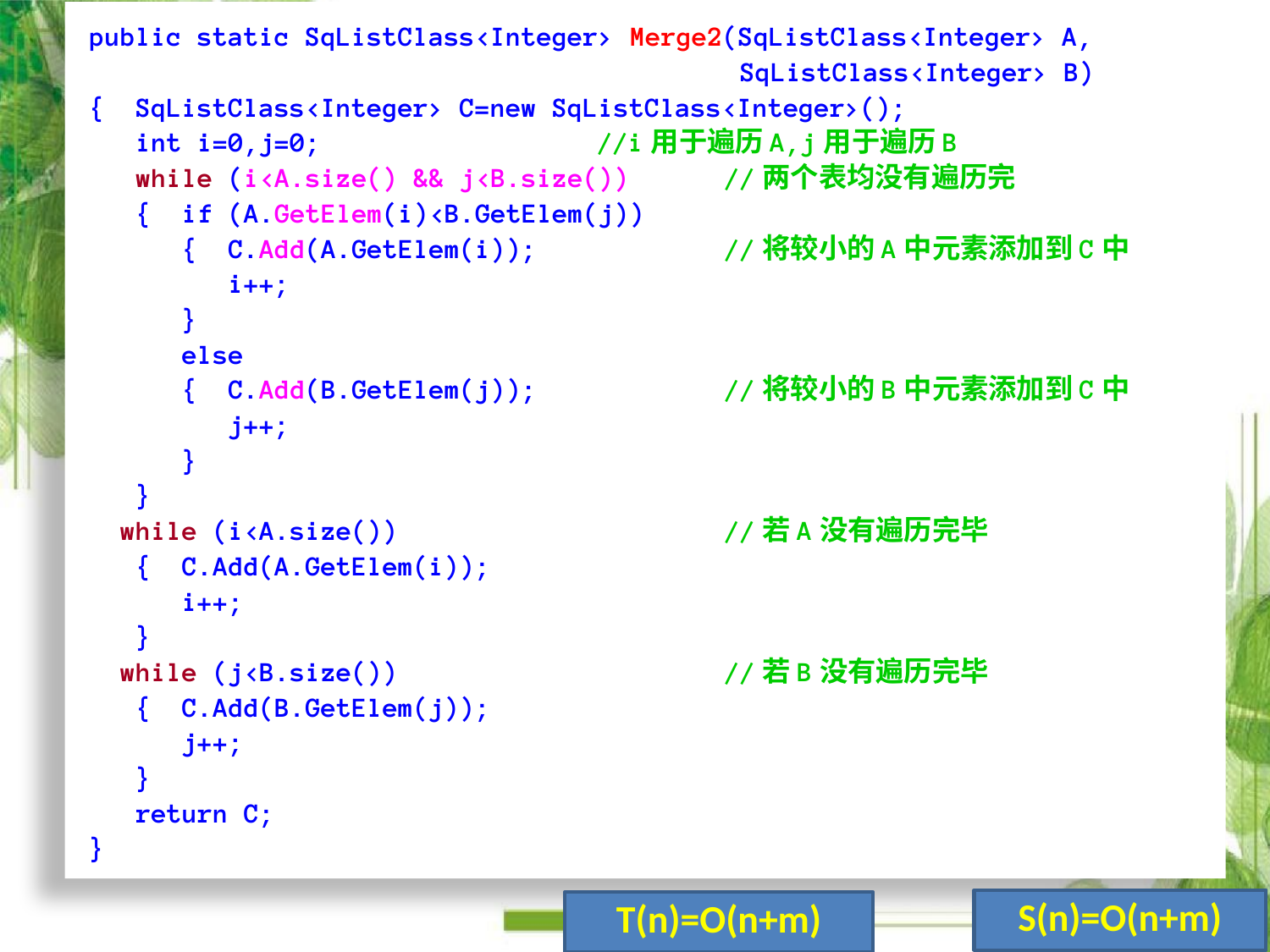

public static SqListClass<Integer> Merge2(SqListClass<Integer> A,
					 SqListClass<Integer> B)
{  SqListClass<Integer> C=new SqListClass<Integer>();
   int i=0,j=0;			//i用于遍历A,j用于遍历B
   while (i<A.size() && j<B.size()) 	//两个表均没有遍历完
   {  if (A.GetElem(i)<B.GetElem(j))
      {  C.Add(A.GetElem(i));		//将较小的A中元素添加到C中
         i++;
      }
      else
      {  C.Add(B.GetElem(j));		//将较小的B中元素添加到C中
         j++;
      }
   }
  while (i<A.size())			//若A没有遍历完毕
   {  C.Add(A.GetElem(i));
      i++;
   }
  while (j<B.size()) 			//若B没有遍历完毕
   {  C.Add(B.GetElem(j));
      j++;
   }
   return C;
}
S(n)=O(n+m)
T(n)=O(n+m)